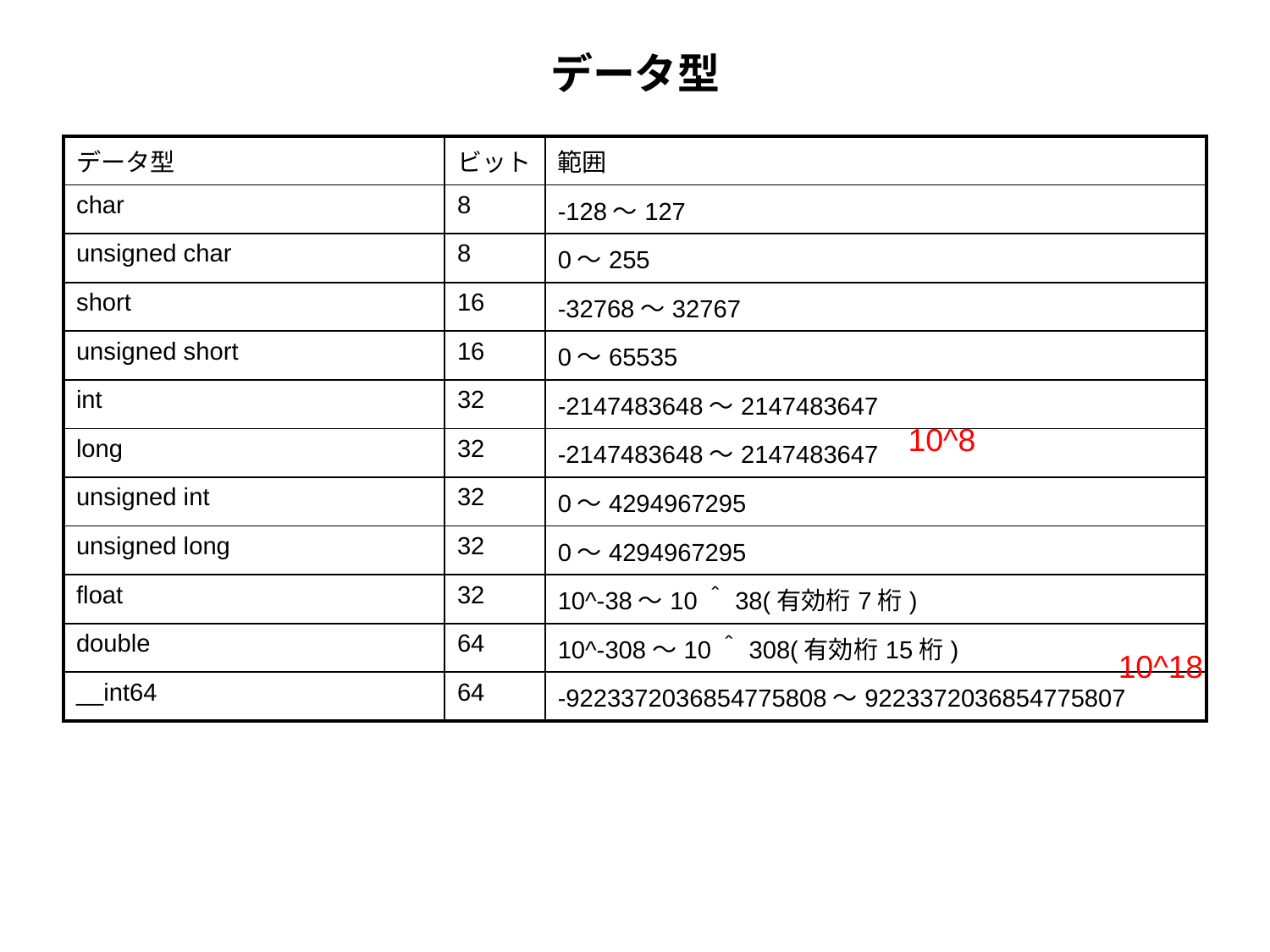

# データ型
| データ型 | ビット | 範囲 |
| --- | --- | --- |
| char | 8 | -128～127 |
| unsigned char | 8 | 0～255 |
| short | 16 | -32768～32767 |
| unsigned short | 16 | 0～65535 |
| int | 32 | -2147483648～2147483647 |
| long | 32 | -2147483648～2147483647 |
| unsigned int | 32 | 0～4294967295 |
| unsigned long | 32 | 0～4294967295 |
| float | 32 | 10^-38～10＾38(有効桁7桁) |
| double | 64 | 10^-308～10＾308(有効桁15桁) |
| \_\_int64 | 64 | -9223372036854775808～9223372036854775807 |
10^8
10^18